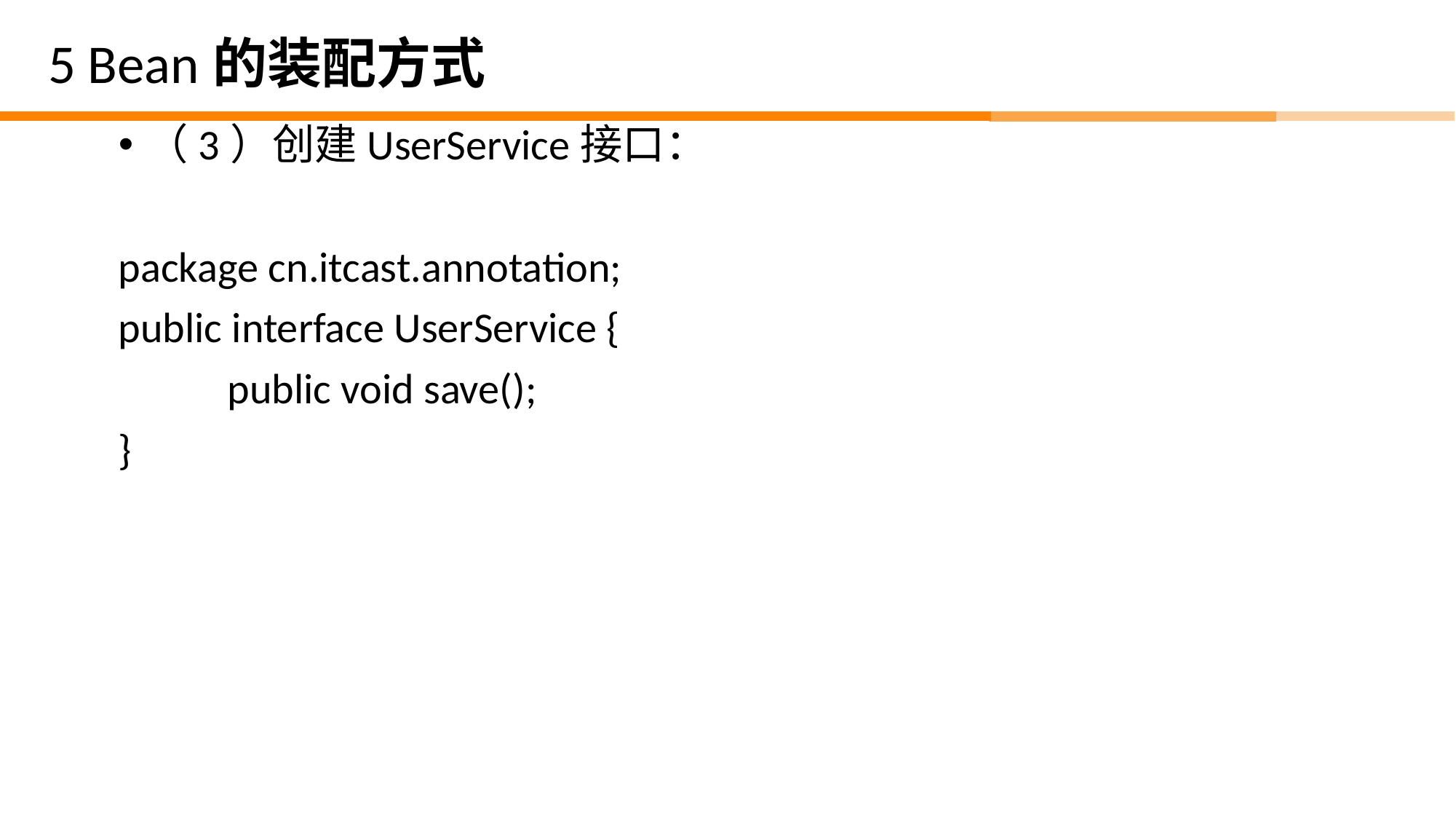

# 5 Bean的装配方式
（3）创建UserService接口：

package cn.itcast.annotation;
public interface UserService {
	public void save();
}